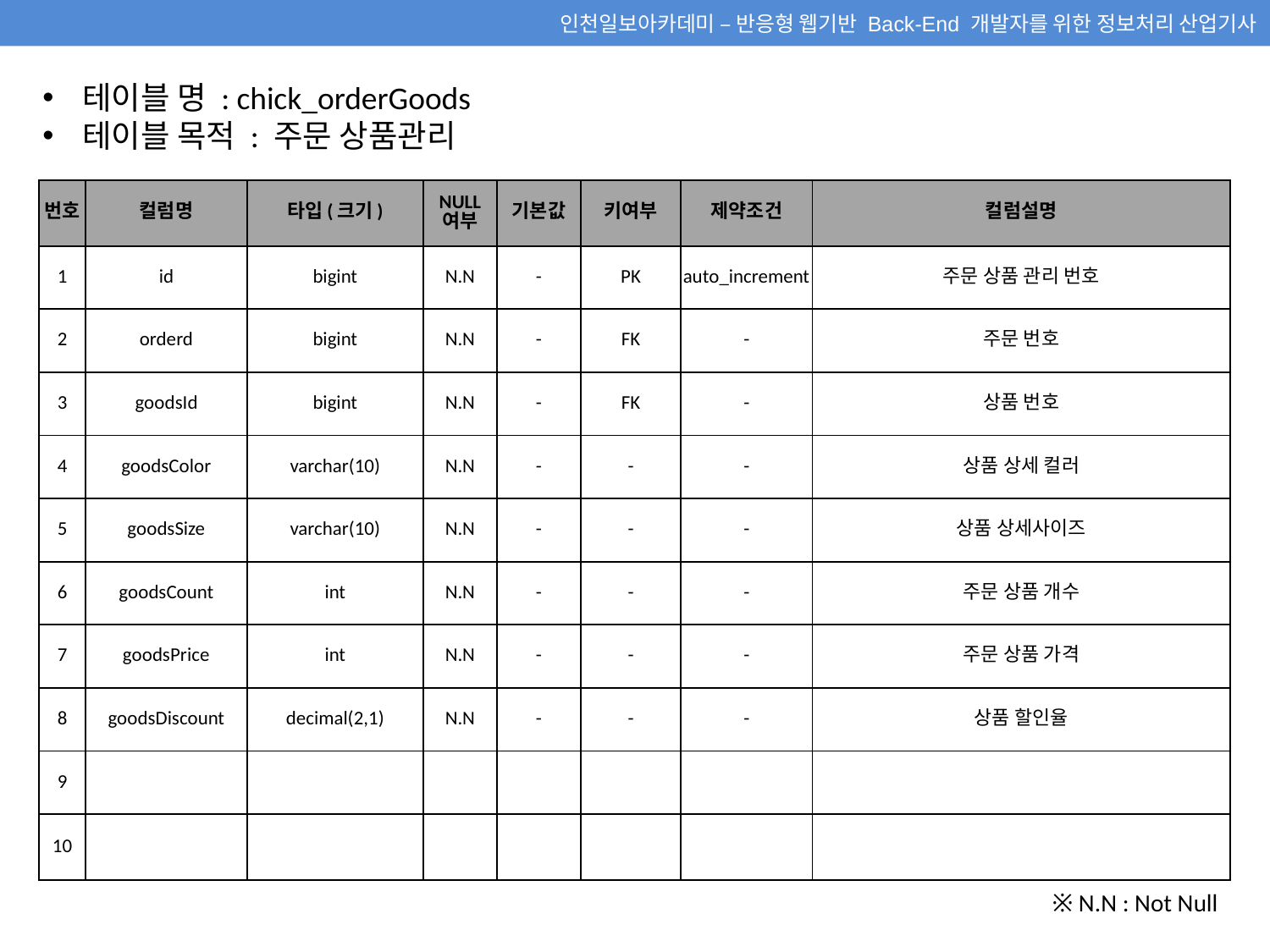

테이블 명 : chick_orderGoods
테이블 목적 : 주문 상품관리
| 번호 | 컬럼명 | 타입(크기) | NULL 여부 | 기본값 | 키여부 | 제약조건 | 컬럼설명 |
| --- | --- | --- | --- | --- | --- | --- | --- |
| 1 | id | bigint | N.N | - | PK | auto\_increment | 주문 상품 관리 번호 |
| 2 | orderd | bigint | N.N | - | FK | - | 주문 번호 |
| 3 | goodsId | bigint | N.N | - | FK | - | 상품 번호 |
| 4 | goodsColor | varchar(10) | N.N | - | - | - | 상품 상세 컬러 |
| 5 | goodsSize | varchar(10) | N.N | - | - | - | 상품 상세사이즈 |
| 6 | goodsCount | int | N.N | - | - | - | 주문 상품 개수 |
| 7 | goodsPrice | int | N.N | - | - | - | 주문 상품 가격 |
| 8 | goodsDiscount | decimal(2,1) | N.N | - | - | - | 상품 할인율 |
| 9 |  |  |  |  |  |  |  |
| 10 |  |  |  |  |  |  |  |
※ N.N : Not Null